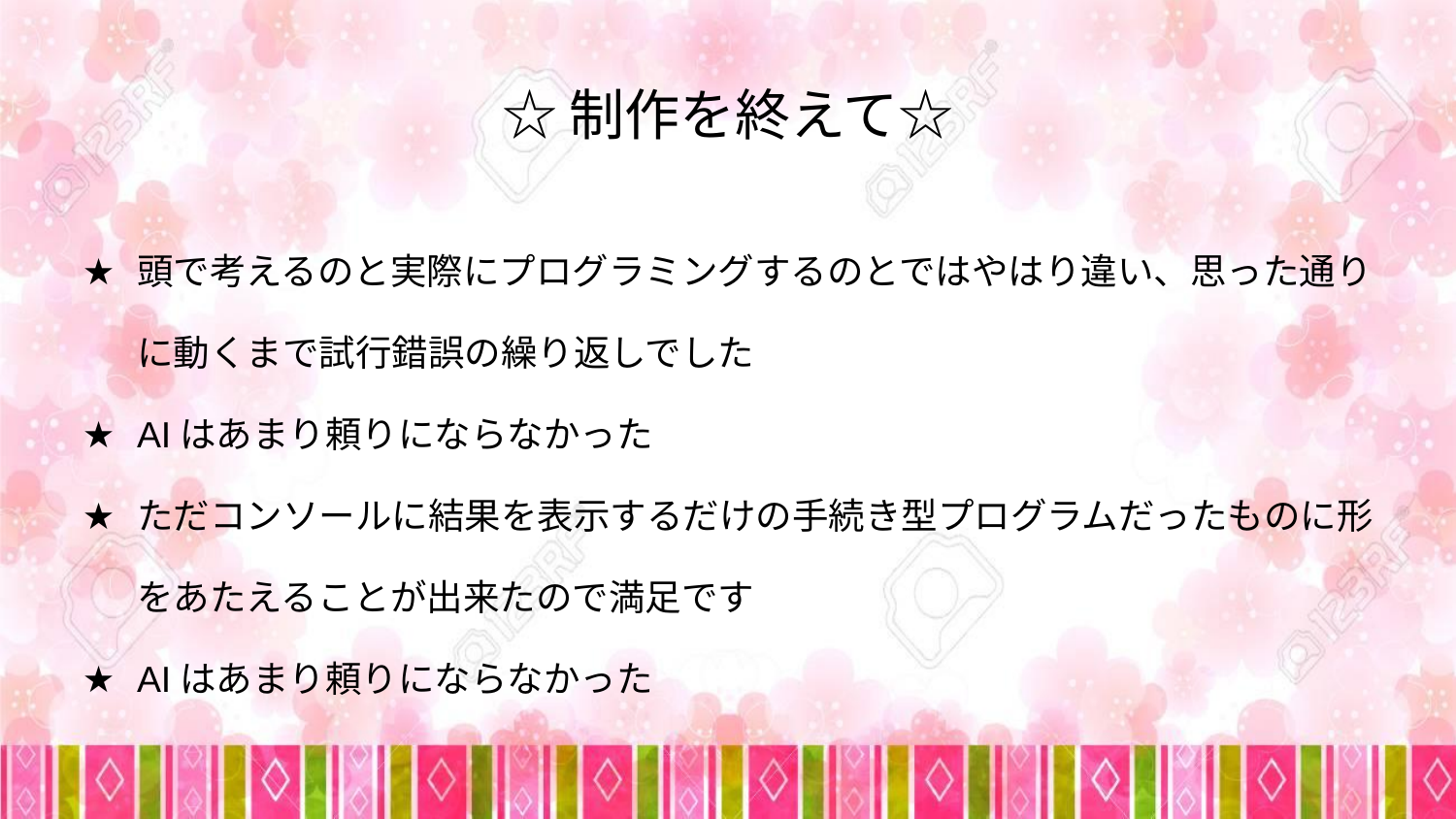

# ☆制作を終えて☆
頭で考えるのと実際にプログラミングするのとではやはり違い、思った通りに動くまで試行錯誤の繰り返しでした
AIはあまり頼りにならなかった
ただコンソールに結果を表示するだけの手続き型プログラムだったものに形をあたえることが出来たので満足です
AIはあまり頼りにならなかった